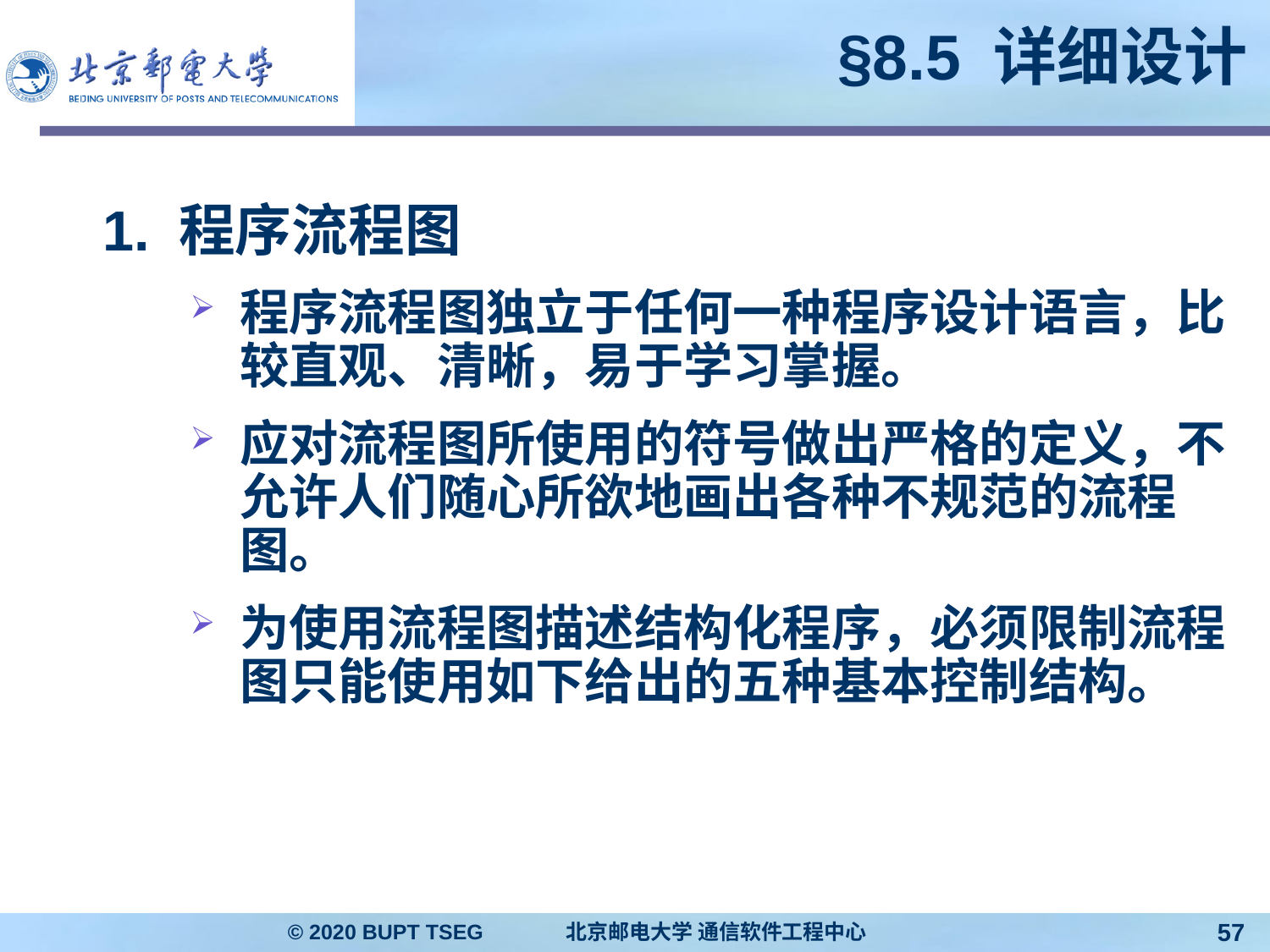

# §8.5 详细设计
1. 程序流程图
程序流程图独立于任何一种程序设计语言，比较直观、清晰，易于学习掌握。
应对流程图所使用的符号做出严格的定义，不允许人们随心所欲地画出各种不规范的流程图。
为使用流程图描述结构化程序，必须限制流程图只能使用如下给出的五种基本控制结构。
© 2020 BUPT TSEG             北京邮电大学 通信软件工程中心